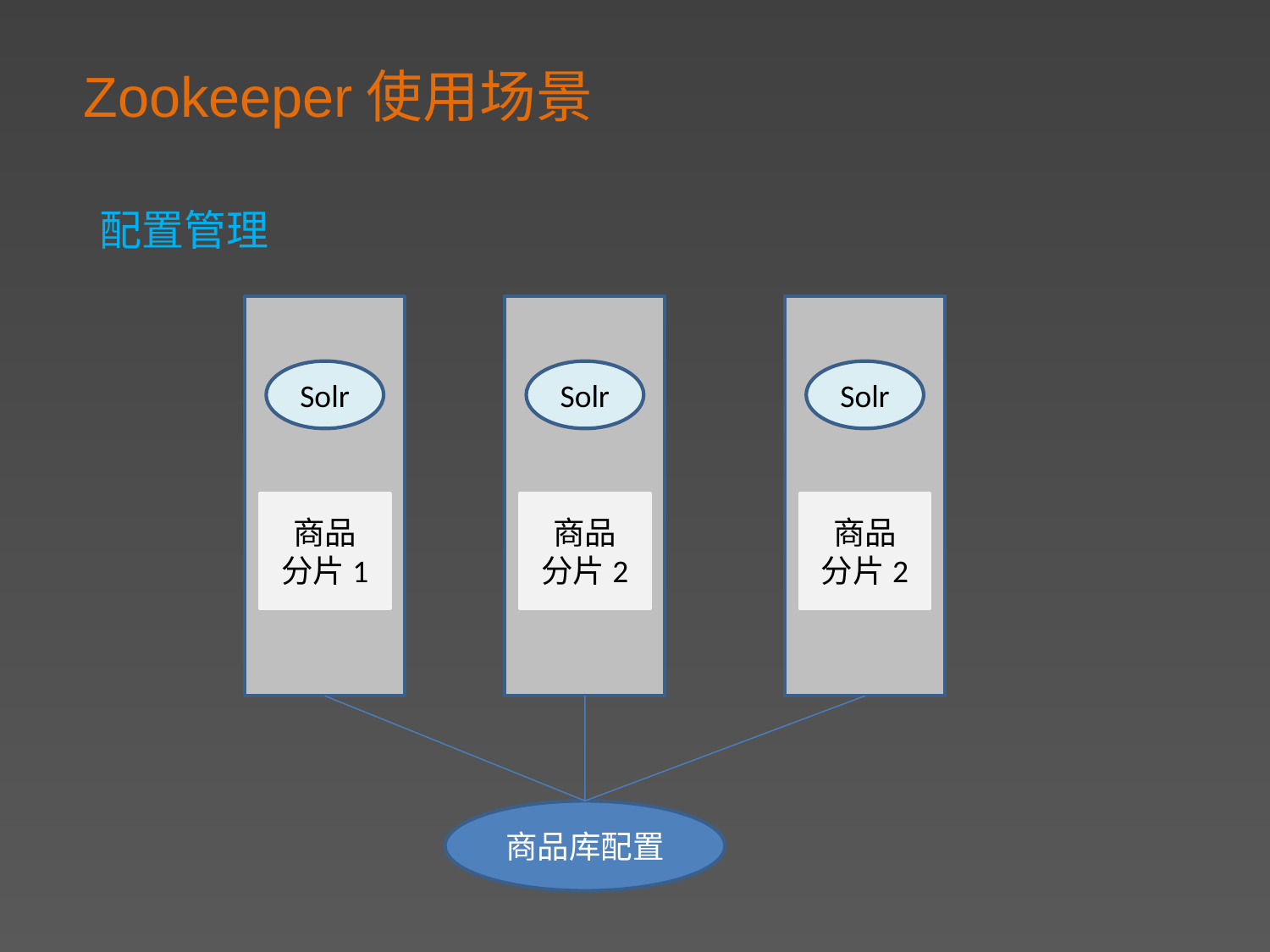

Zookeeper使用场景
配置管理

Solr
Solr
Solr
商品
分片1
商品
分片2
商品
分片2
商品库配置